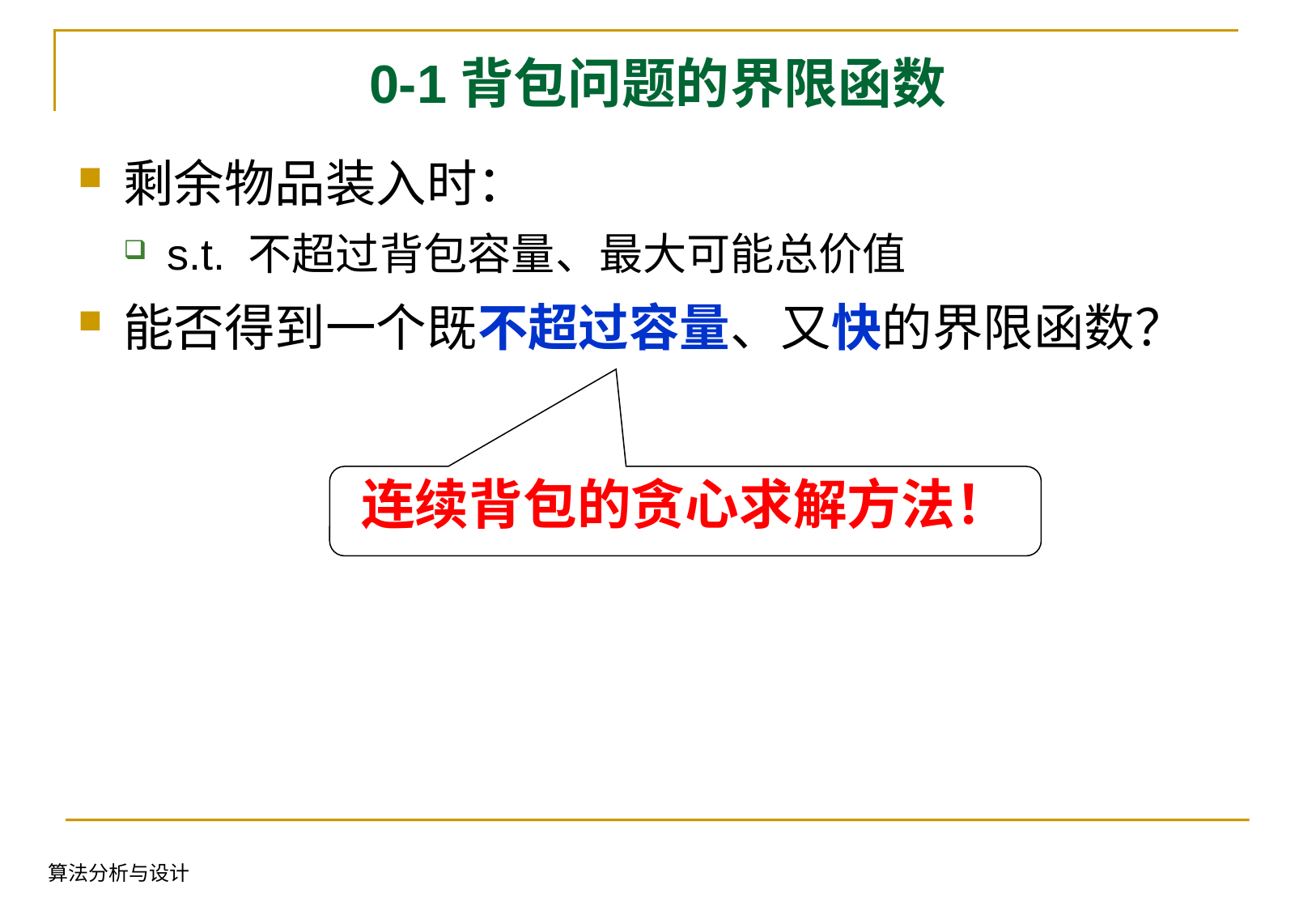

# 0-1背包问题的界限函数
剩余物品装入时：
s.t. 不超过背包容量、最大可能总价值
能否得到一个既不超过容量、又快的界限函数？
连续背包的贪心求解方法！
算法分析与设计